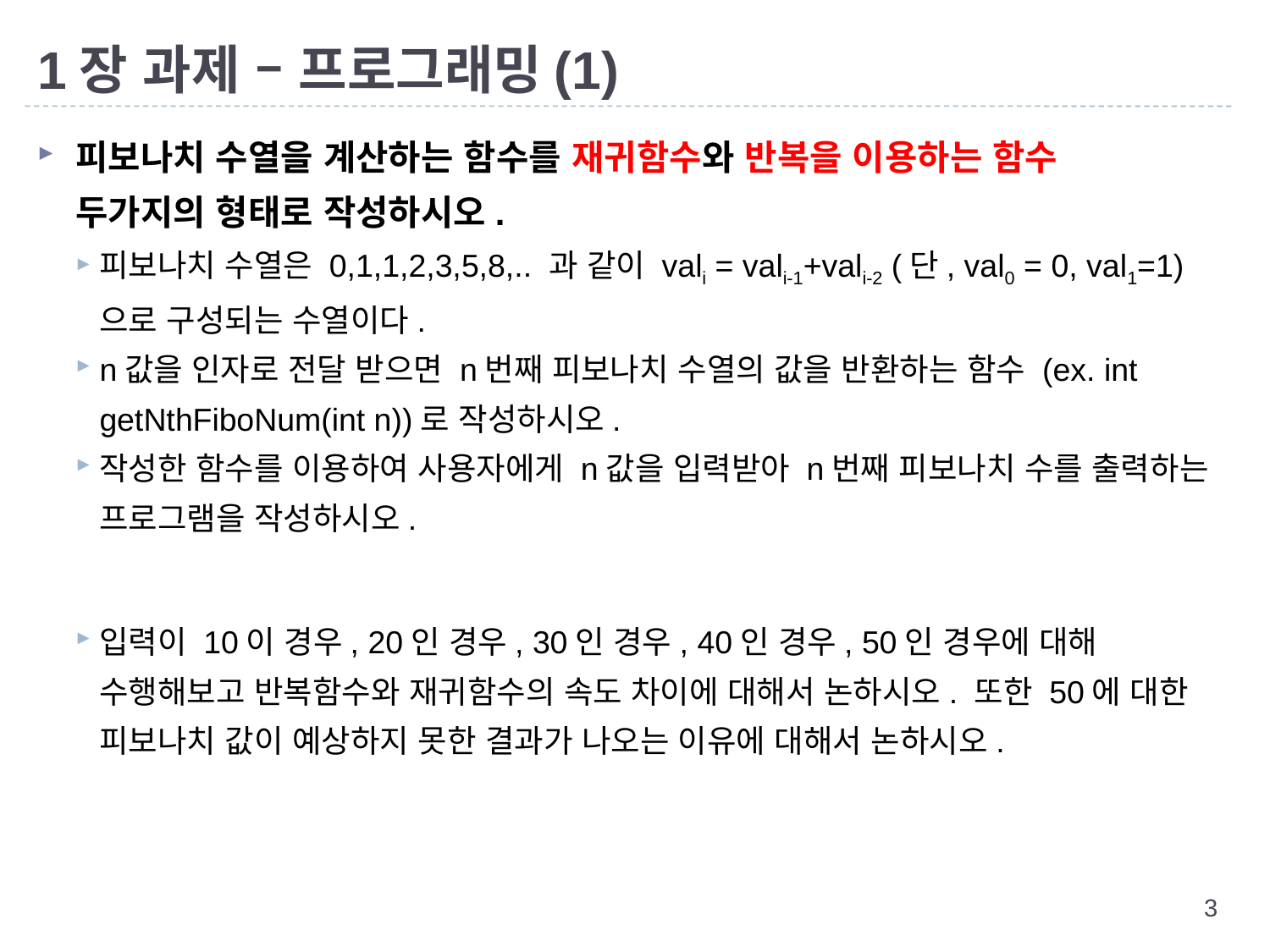

# 1장 과제 – 프로그래밍(1)
피보나치 수열을 계산하는 함수를 재귀함수와 반복을 이용하는 함수
두가지의 형태로 작성하시오.
피보나치 수열은 0,1,1,2,3,5,8,.. 과 같이 vali = vali-1+vali-2 (단, val0 = 0, val1=1) 으로 구성되는 수열이다.
n값을 인자로 전달 받으면 n번째 피보나치 수열의 값을 반환하는 함수 (ex. int getNthFiboNum(int n))로 작성하시오.
작성한 함수를 이용하여 사용자에게 n값을 입력받아 n번째 피보나치 수를 출력하는 프로그램을 작성하시오.

입력이 10이 경우, 20인 경우, 30인 경우, 40인 경우, 50인 경우에 대해 수행해보고 반복함수와 재귀함수의 속도 차이에 대해서 논하시오. 또한 50에 대한 피보나치 값이 예상하지 못한 결과가 나오는 이유에 대해서 논하시오.
3